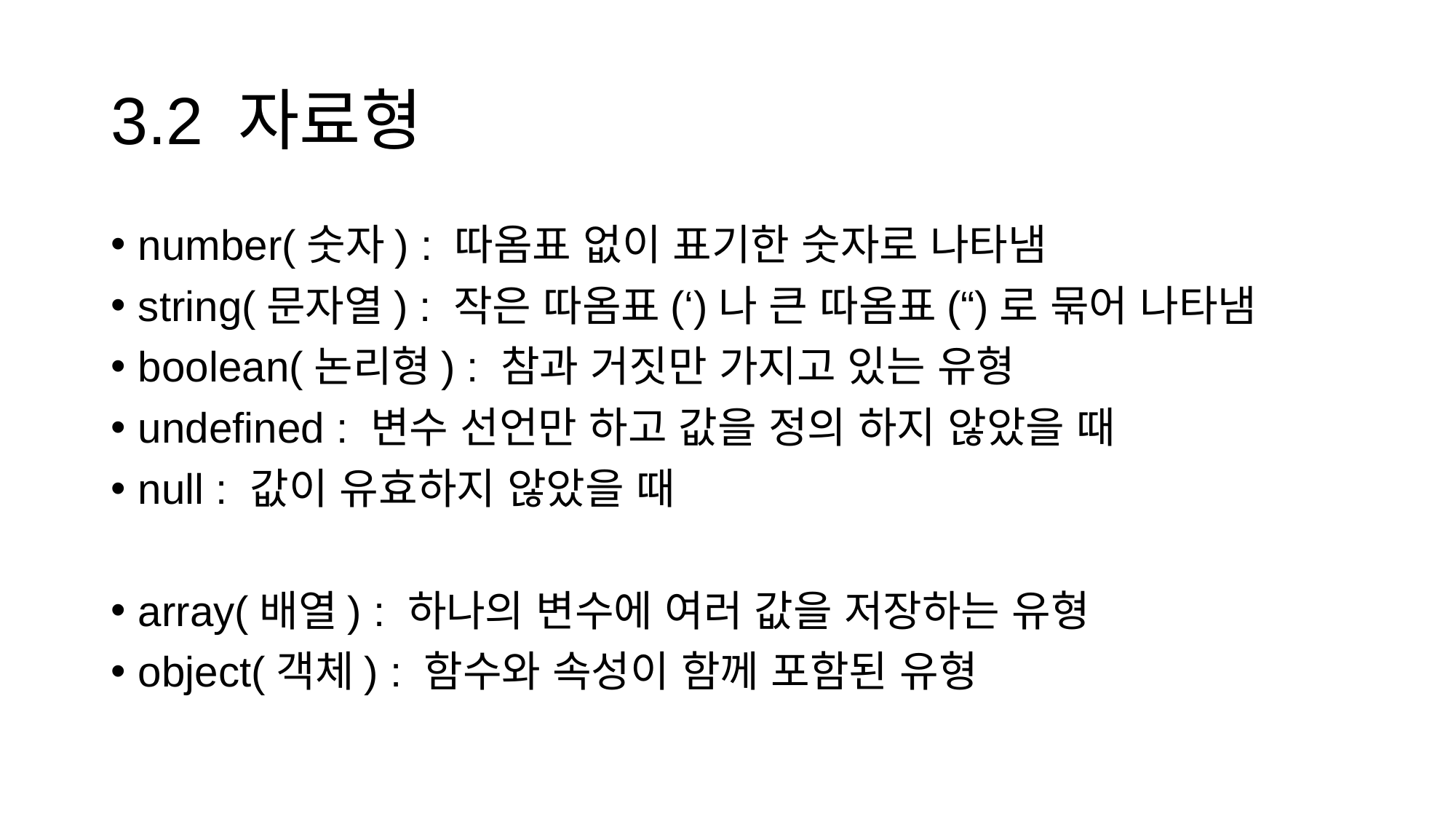

# 3.2 자료형
number(숫자) : 따옴표 없이 표기한 숫자로 나타냄
string(문자열) : 작은 따옴표(‘)나 큰 따옴표(“)로 묶어 나타냄
boolean(논리형) : 참과 거짓만 가지고 있는 유형
undefined : 변수 선언만 하고 값을 정의 하지 않았을 때
null : 값이 유효하지 않았을 때

array(배열) : 하나의 변수에 여러 값을 저장하는 유형
object(객체) : 함수와 속성이 함께 포함된 유형